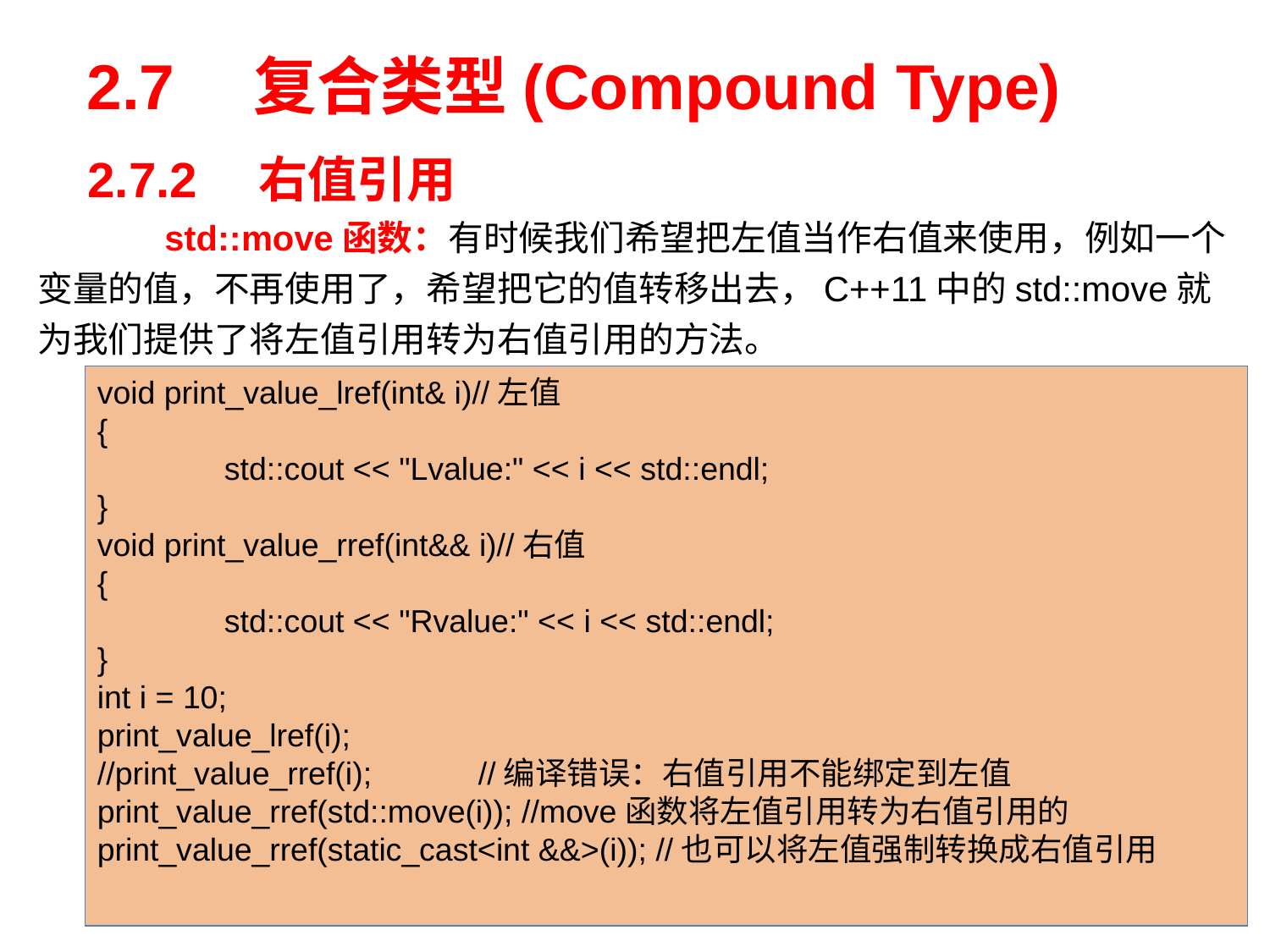

# 2.7　复合类型(Compound Type)
2.7.2　右值引用
	std::move函数：有时候我们希望把左值当作右值来使用，例如一个变量的值，不再使用了，希望把它的值转移出去，C++11中的std::move就为我们提供了将左值引用转为右值引用的方法。
void print_value_lref(int& i)//左值
{
	std::cout << "Lvalue:" << i << std::endl;
}
void print_value_rref(int&& i)//右值
{
	std::cout << "Rvalue:" << i << std::endl;
}
int i = 10;
print_value_lref(i);
//print_value_rref(i);	//编译错误：右值引用不能绑定到左值
print_value_rref(std::move(i)); //move函数将左值引用转为右值引用的
print_value_rref(static_cast<int &&>(i)); //也可以将左值强制转换成右值引用